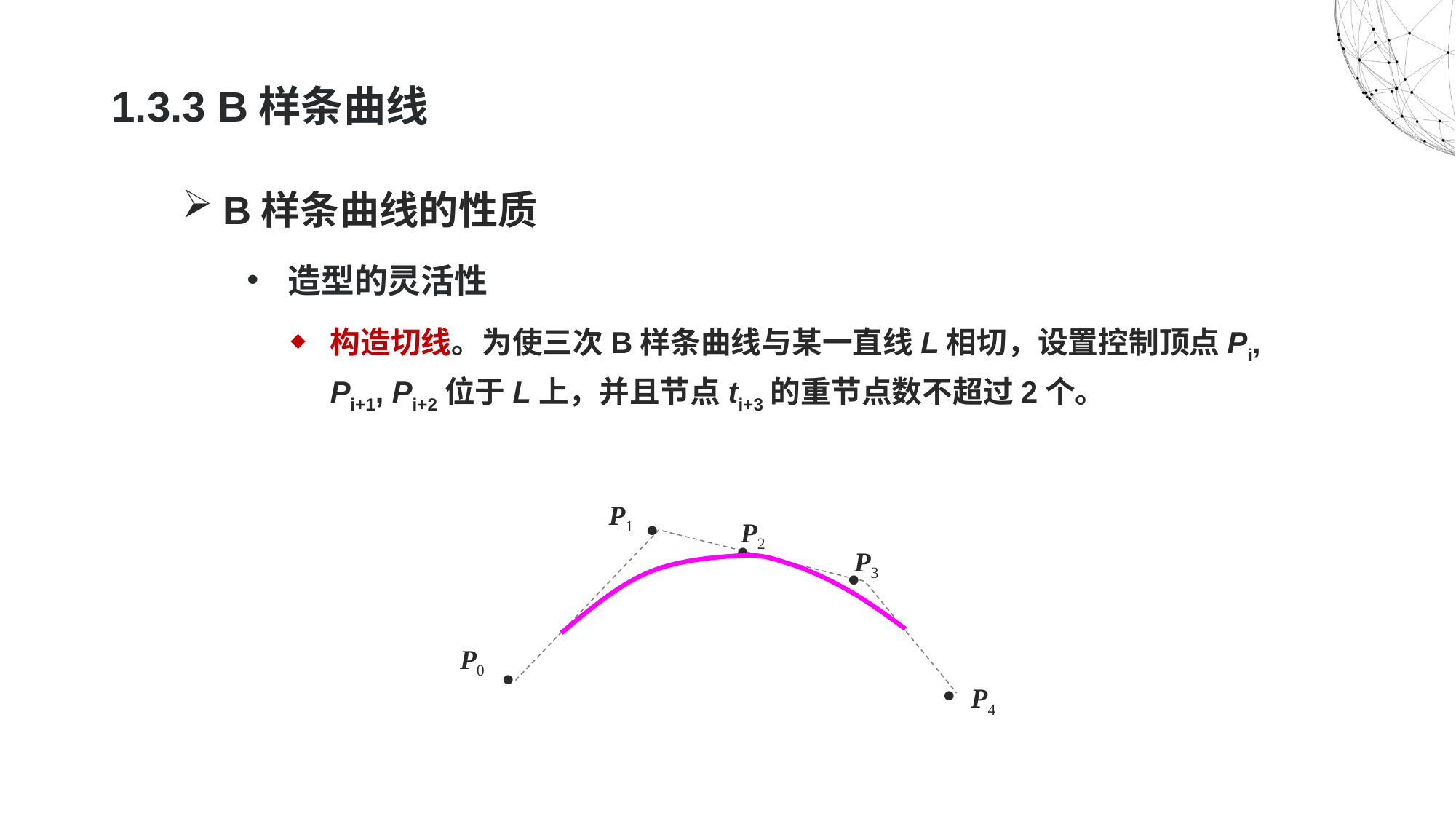

# 1.3.3 B样条曲线
B样条曲线的性质
造型的灵活性
构造切线。为使三次B样条曲线与某一直线L相切，设置控制顶点Pi, Pi+1, Pi+2位于L上，并且节点ti+3的重节点数不超过2个。
P1
•
P2
•

P3
•

P0
•
•
P4